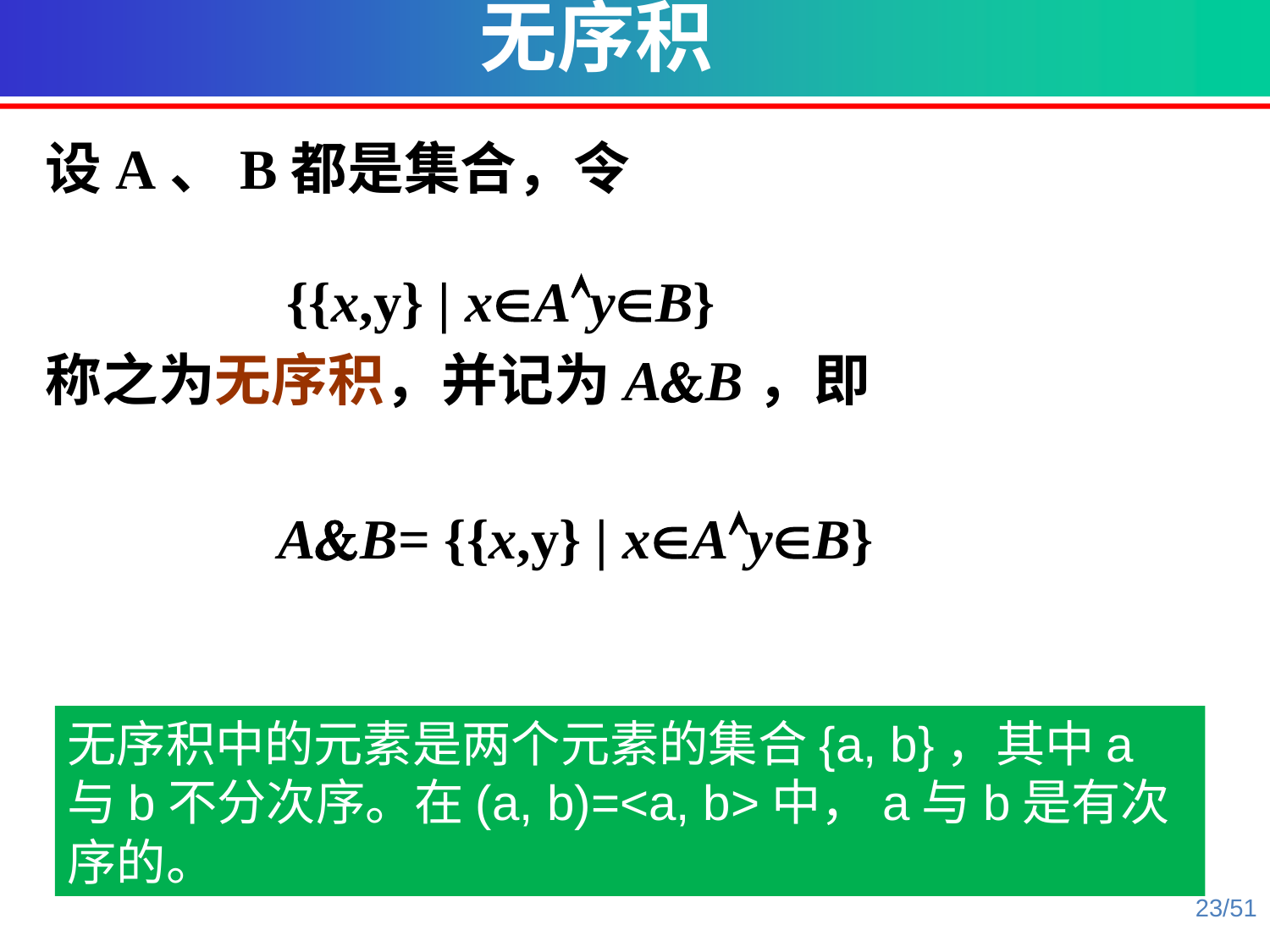

无序积
设A、B都是集合，令
                 {{x,y} | x∈A∧y∈B}
称之为无序积，并记为A&B，即

A&B= {{x,y} | x∈A∧y∈B}

无序积中的元素是两个元素的集合{a, b}，其中a与b不分次序。在(a, b)=<a, b>中，a与b是有次序的。
23/51